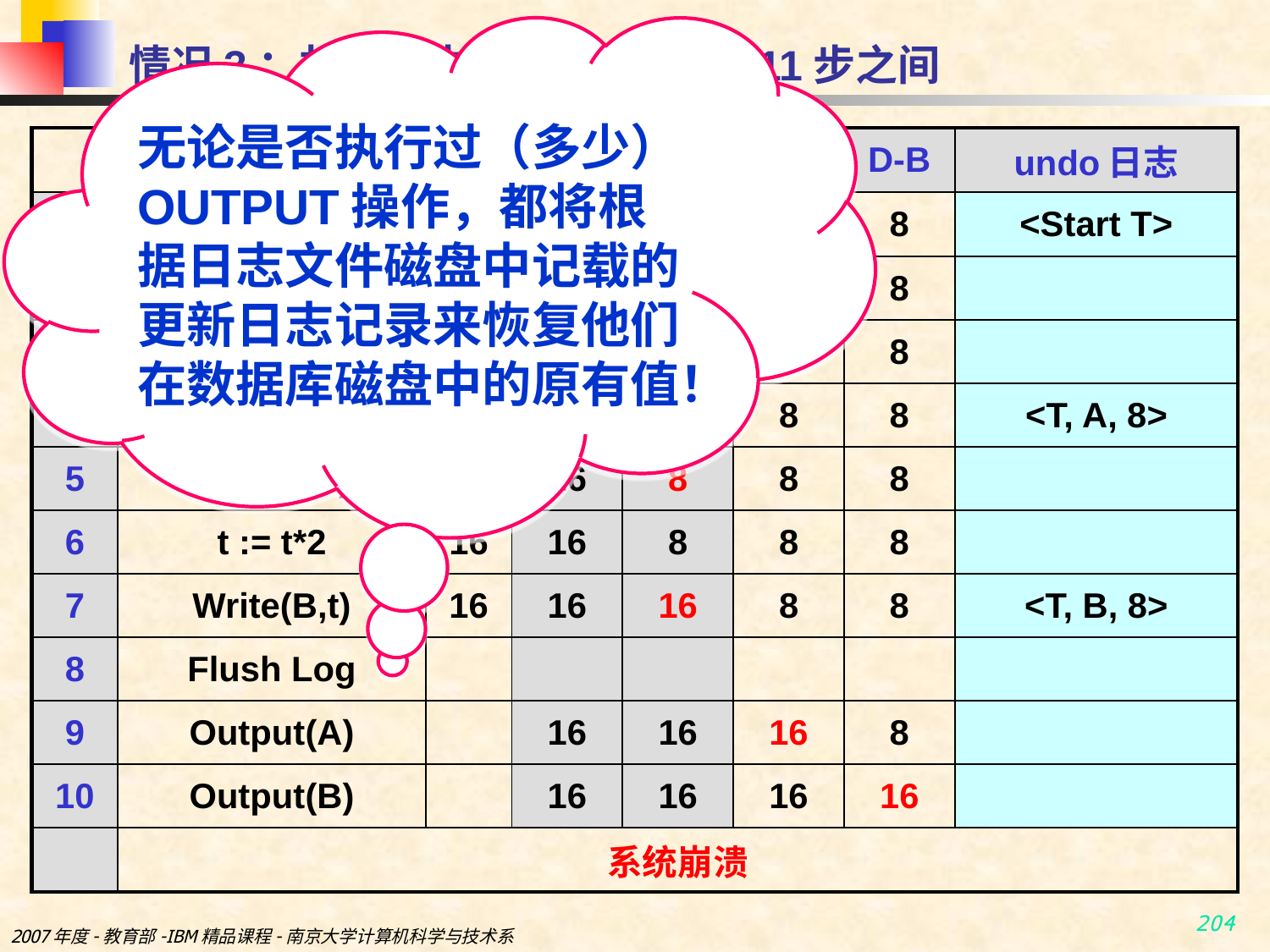

# 情况3：故障发生在第10步与第11步之间
无论是否执行过（多少） OUTPUT操作，都将根据日志文件磁盘中记载的更新日志记录来恢复他们在数据库磁盘中的原有值！
|  | T | t | M-A | M-B | D-A | D-B | undo日志 |
| --- | --- | --- | --- | --- | --- | --- | --- |
| 1 |  |  |  |  | 8 | 8 | <Start T> |
| 2 | Read(A,t) | 8 | 8 |  | 8 | 8 |  |
| 3 | t := t\*2 | 16 | 8 |  | 8 | 8 |  |
| 4 | Write(A,t) | 16 | 16 |  | 8 | 8 | <T, A, 8> |
| 5 | Read(B,t) | 8 | 16 | 8 | 8 | 8 |  |
| 6 | t := t\*2 | 16 | 16 | 8 | 8 | 8 |  |
| 7 | Write(B,t) | 16 | 16 | 16 | 8 | 8 | <T, B, 8> |
| 8 | Flush Log |  |  |  |  |  |  |
| 9 | Output(A) |  | 16 | 16 | 16 | 8 |  |
| 10 | Output(B) |  | 16 | 16 | 16 | 16 |  |
|  | 系统崩溃 |  |  |  |  |  |  |
204